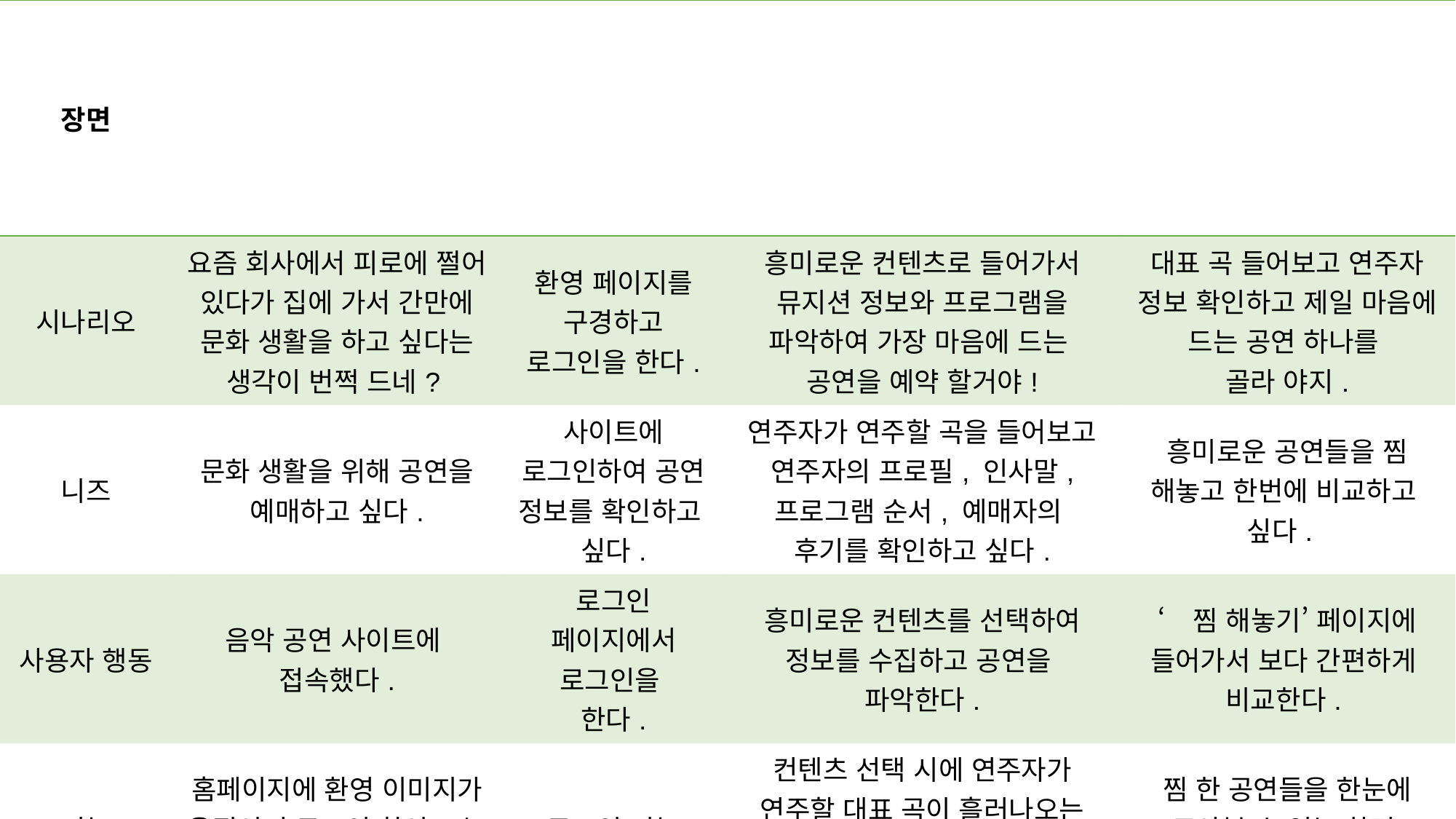

| 장면 |  |  |  |  |
| --- | --- | --- | --- | --- |
| 시나리오 | 요즘 회사에서 피로에 쩔어 있다가 집에 가서 간만에 문화 생활을 하고 싶다는 생각이 번쩍 드네? | 환영 페이지를 구경하고 로그인을 한다. | 흥미로운 컨텐츠로 들어가서 뮤지션 정보와 프로그램을 파악하여 가장 마음에 드는 공연을 예약 할거야! | 대표 곡 들어보고 연주자 정보 확인하고 제일 마음에 드는 공연 하나를 골라 야지. |
| 니즈 | 문화 생활을 위해 공연을 예매하고 싶다. | 사이트에 로그인하여 공연 정보를 확인하고 싶다. | 연주자가 연주할 곡을 들어보고 연주자의 프로필, 인사말, 프로그램 순서, 예매자의 후기를 확인하고 싶다. | 흥미로운 공연들을 찜 해놓고 한번에 비교하고 싶다. |
| 사용자 행동 | 음악 공연 사이트에 접속했다. | 로그인 페이지에서 로그인을 한다. | 흥미로운 컨텐츠를 선택하여 정보를 수집하고 공연을 파악한다. | ‘찜 해놓기’ 페이지에 들어가서 보다 간편하게 비교한다. |
| 기능 | 홈페이지에 환영 이미지가 움직이며 로그인 창이 뜨는 기능 | 로그인 기능 | 컨텐츠 선택 시에 연주자가 연주할 대표 곡이 흘러나오는 기능, 성별/나이별 공감 후기 확인 기능 | 찜 한 공연들을 한눈에 모아볼 수 있는 화면 제공 기능 |